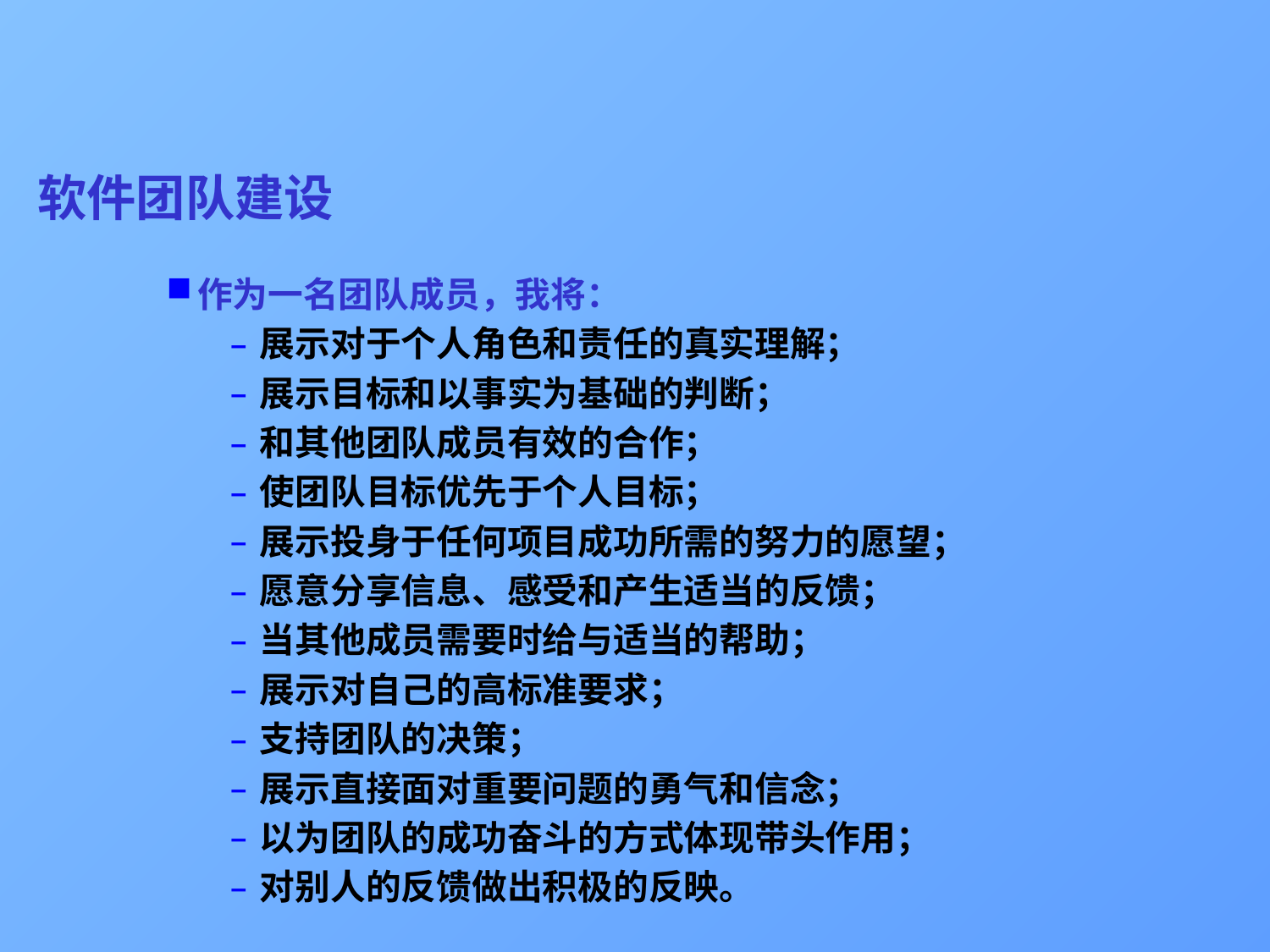

# 软件团队建设
作为一名团队成员，我将：
展示对于个人角色和责任的真实理解；
展示目标和以事实为基础的判断；
和其他团队成员有效的合作；
使团队目标优先于个人目标；
展示投身于任何项目成功所需的努力的愿望；
愿意分享信息、感受和产生适当的反馈；
当其他成员需要时给与适当的帮助；
展示对自己的高标准要求；
支持团队的决策；
展示直接面对重要问题的勇气和信念；
以为团队的成功奋斗的方式体现带头作用；
对别人的反馈做出积极的反映。